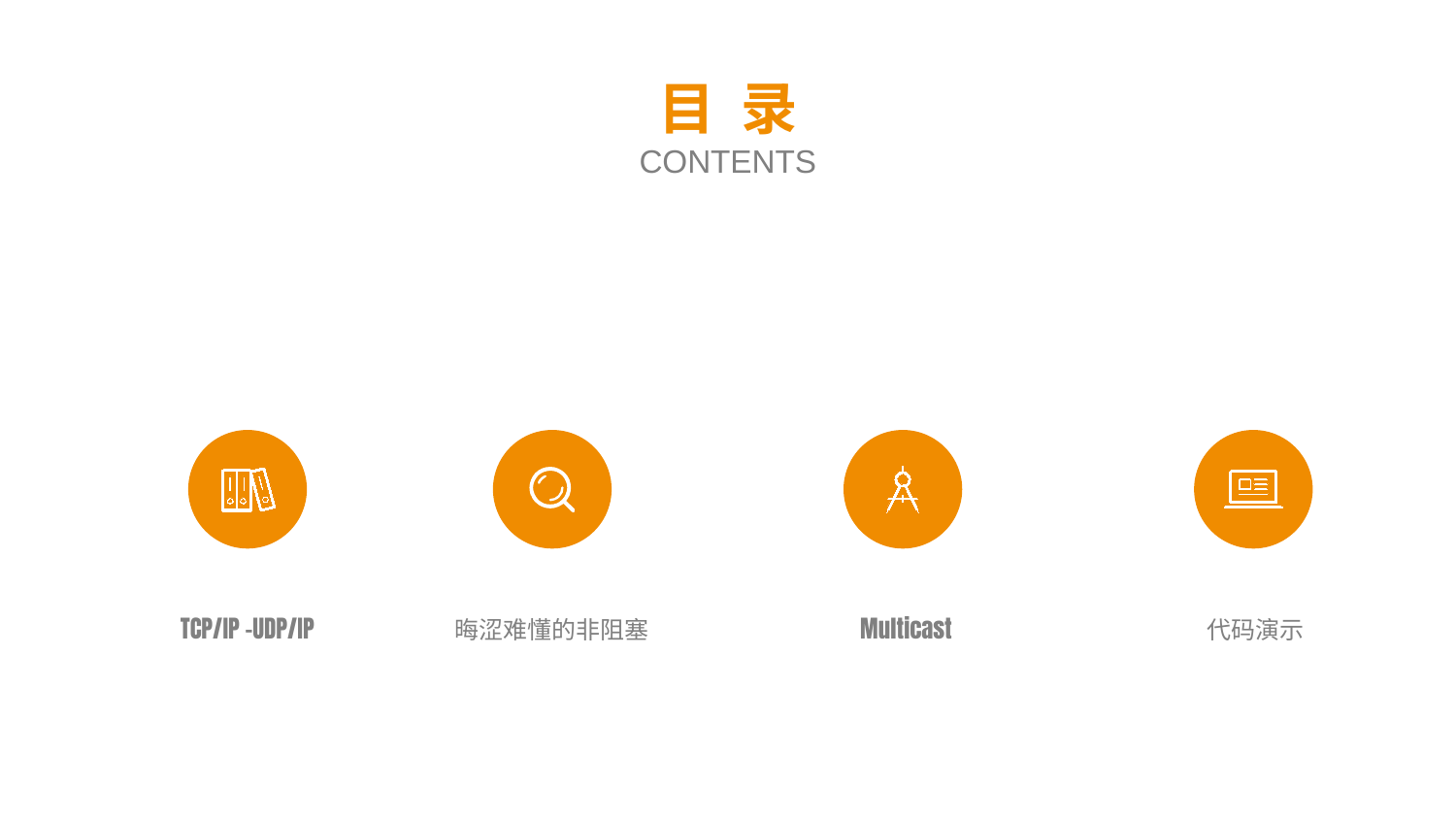

目  录
CONTENTS

TCP/IP –UDP/IP
晦涩难懂的非阻塞
Multicast
代码演示